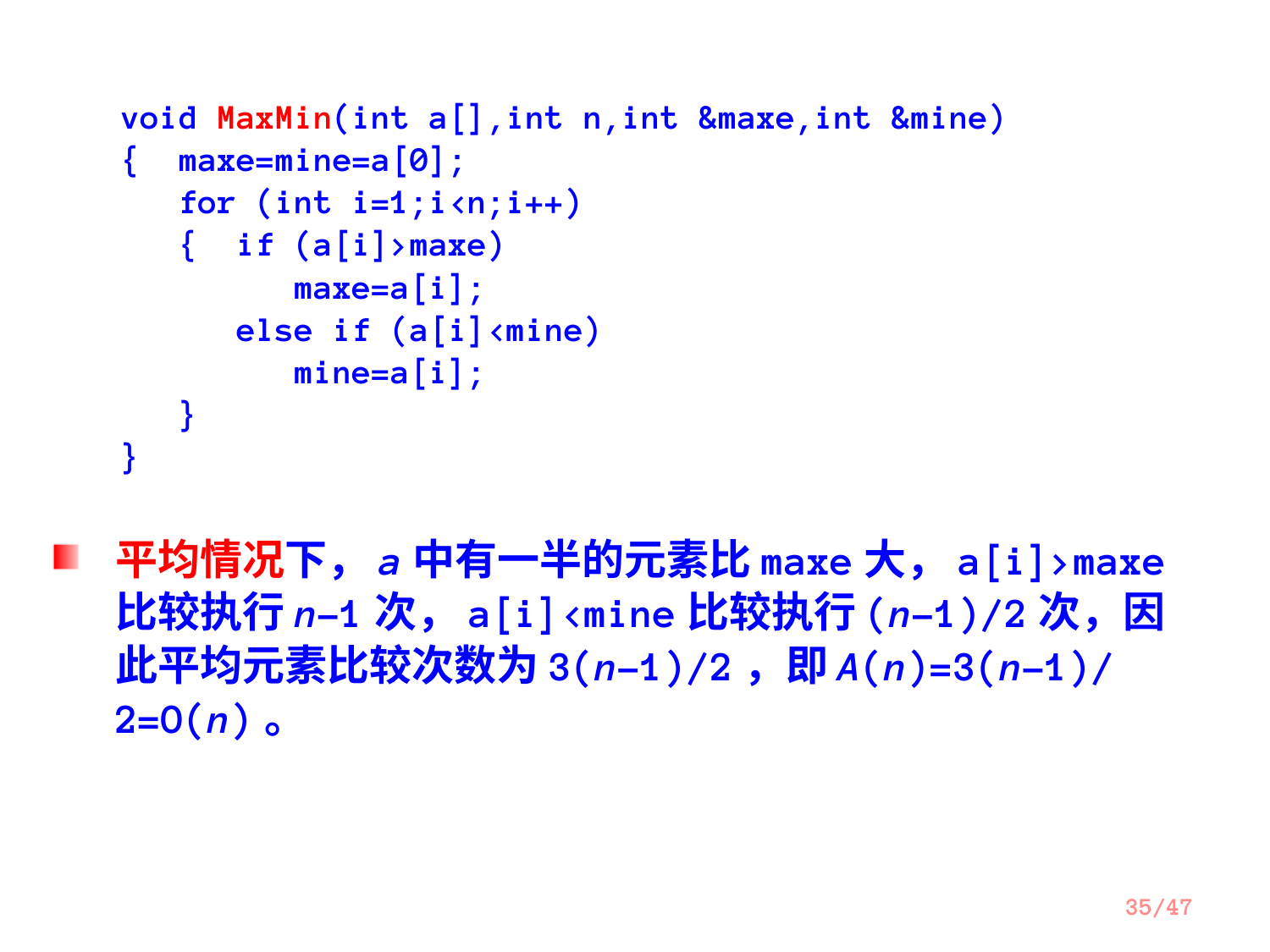

void MaxMin(int a[],int n,int &maxe,int &mine)
{  maxe=mine=a[0];
   for (int i=1;i<n;i++)
   {  if (a[i]>maxe)
         maxe=a[i];
      else if (a[i]<mine)
         mine=a[i];
   }
}
平均情况下，a中有一半的元素比maxe大，a[i]>maxe比较执行n-1次，a[i]<mine比较执行(n-1)/2次，因此平均元素比较次数为3(n-1)/2，即A(n)=3(n-1)/2=O(n)。
35/47